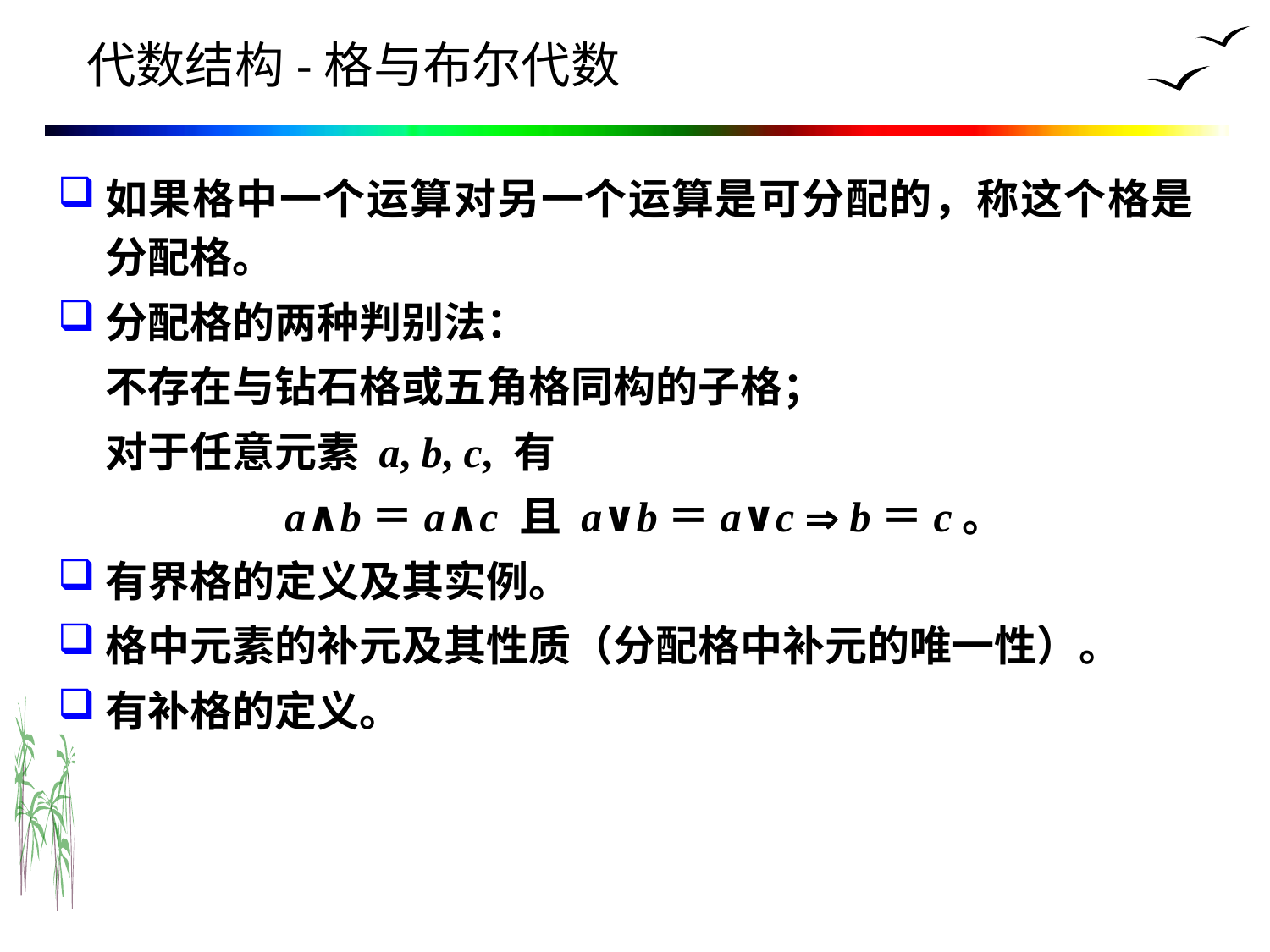

# 代数结构-格与布尔代数
如果格中一个运算对另一个运算是可分配的，称这个格是分配格。
分配格的两种判别法：
	不存在与钻石格或五角格同构的子格；
	对于任意元素 a, b, c, 有
	a∧b＝a∧c 且 a∨b＝a∨c ⇒ b＝c。
有界格的定义及其实例。
格中元素的补元及其性质（分配格中补元的唯一性）。
有补格的定义。